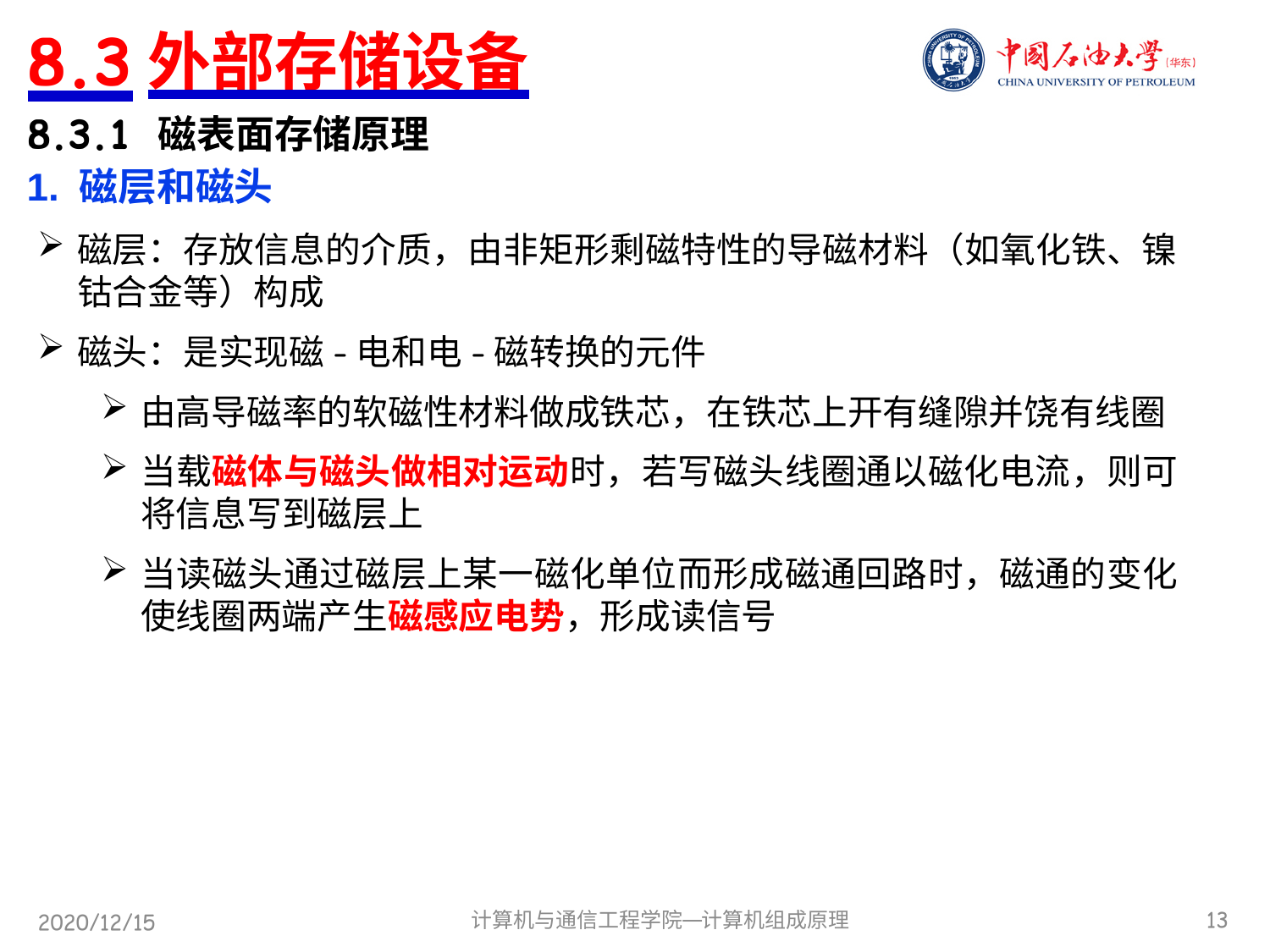

# 8.3外部存储设备
8.3.1 磁表面存储原理
1. 磁层和磁头
磁层：存放信息的介质，由非矩形剩磁特性的导磁材料（如氧化铁、镍钴合金等）构成
磁头：是实现磁-电和电-磁转换的元件
由高导磁率的软磁性材料做成铁芯，在铁芯上开有缝隙并饶有线圈
当载磁体与磁头做相对运动时，若写磁头线圈通以磁化电流，则可将信息写到磁层上
当读磁头通过磁层上某一磁化单位而形成磁通回路时，磁通的变化使线圈两端产生磁感应电势，形成读信号
计算机与通信工程学院—计算机组成原理
13
2020/12/15